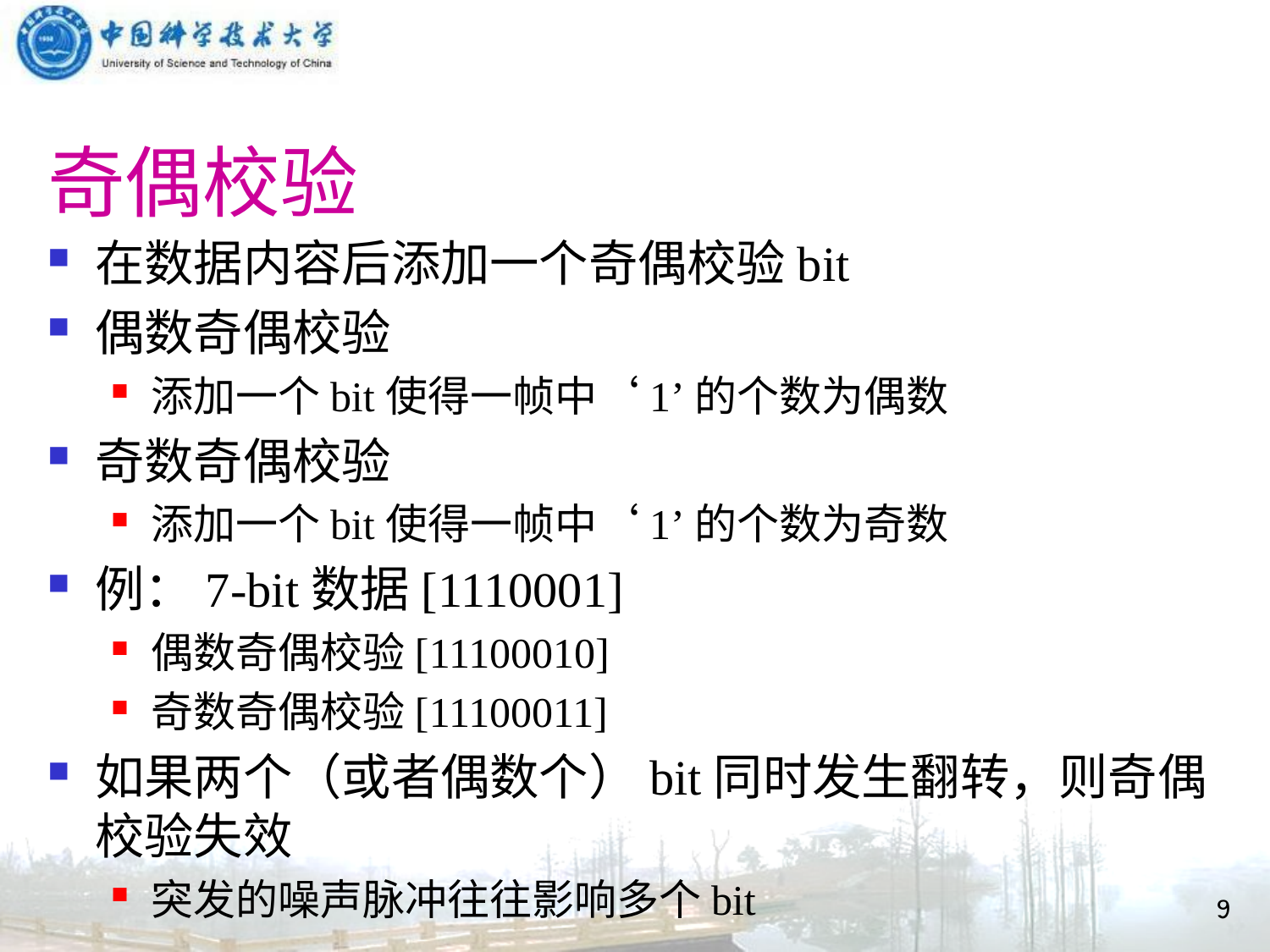

# 奇偶校验
在数据内容后添加一个奇偶校验bit
偶数奇偶校验
添加一个bit使得一帧中‘1’的个数为偶数
奇数奇偶校验
添加一个bit使得一帧中‘1’的个数为奇数
例：7-bit数据[1110001]
偶数奇偶校验[11100010]
奇数奇偶校验[11100011]
如果两个（或者偶数个）bit同时发生翻转，则奇偶校验失效
突发的噪声脉冲往往影响多个bit
9